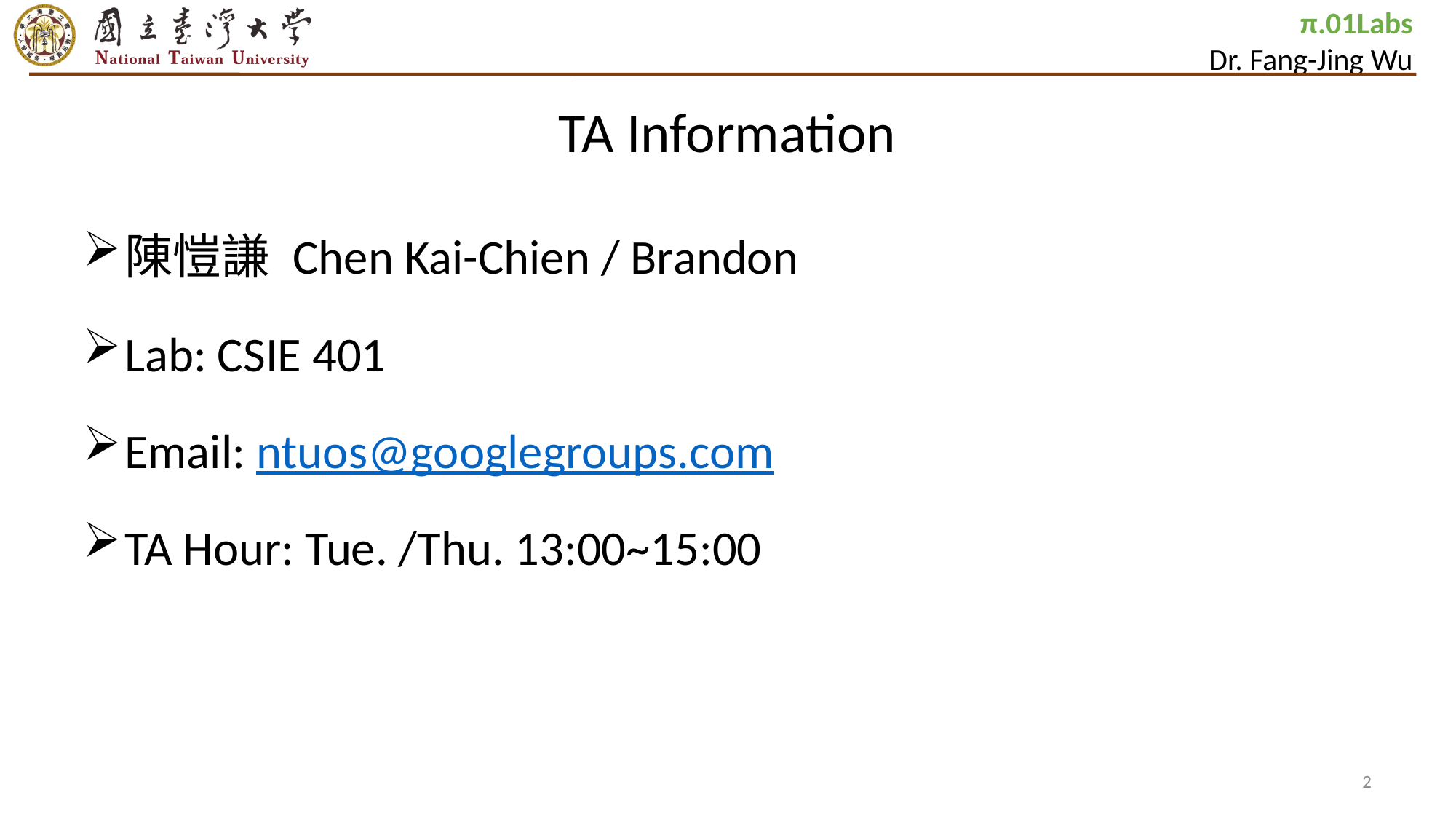

# TA Information
陳愷謙 Chen Kai-Chien / Brandon
Lab: CSIE 401
Email: ntuos@googlegroups.com
TA Hour: Tue. /Thu. 13:00~15:00
2